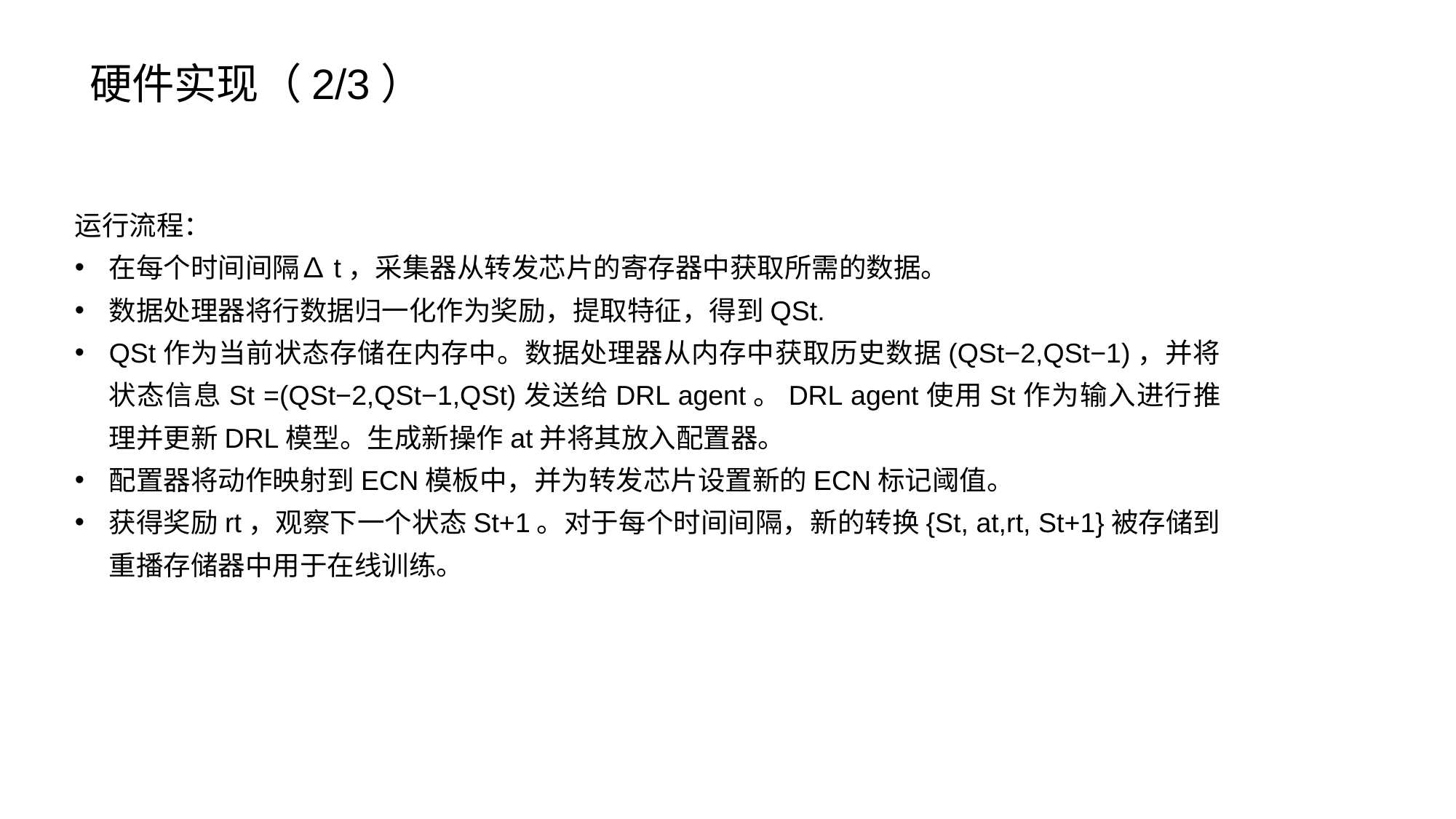

硬件实现（2/3）
运行流程：
在每个时间间隔∆t，采集器从转发芯片的寄存器中获取所需的数据。
数据处理器将行数据归一化作为奖励，提取特征，得到QSt.
QSt作为当前状态存储在内存中。数据处理器从内存中获取历史数据(QSt−2,QSt−1)，并将状态信息St =(QSt−2,QSt−1,QSt)发送给DRL agent。DRL agent使用St作为输入进行推理并更新DRL模型。生成新操作at并将其放入配置器。
配置器将动作映射到ECN模板中，并为转发芯片设置新的ECN标记阈值。
获得奖励rt，观察下一个状态St+1。对于每个时间间隔，新的转换{St, at,rt, St+1}被存储到重播存储器中用于在线训练。